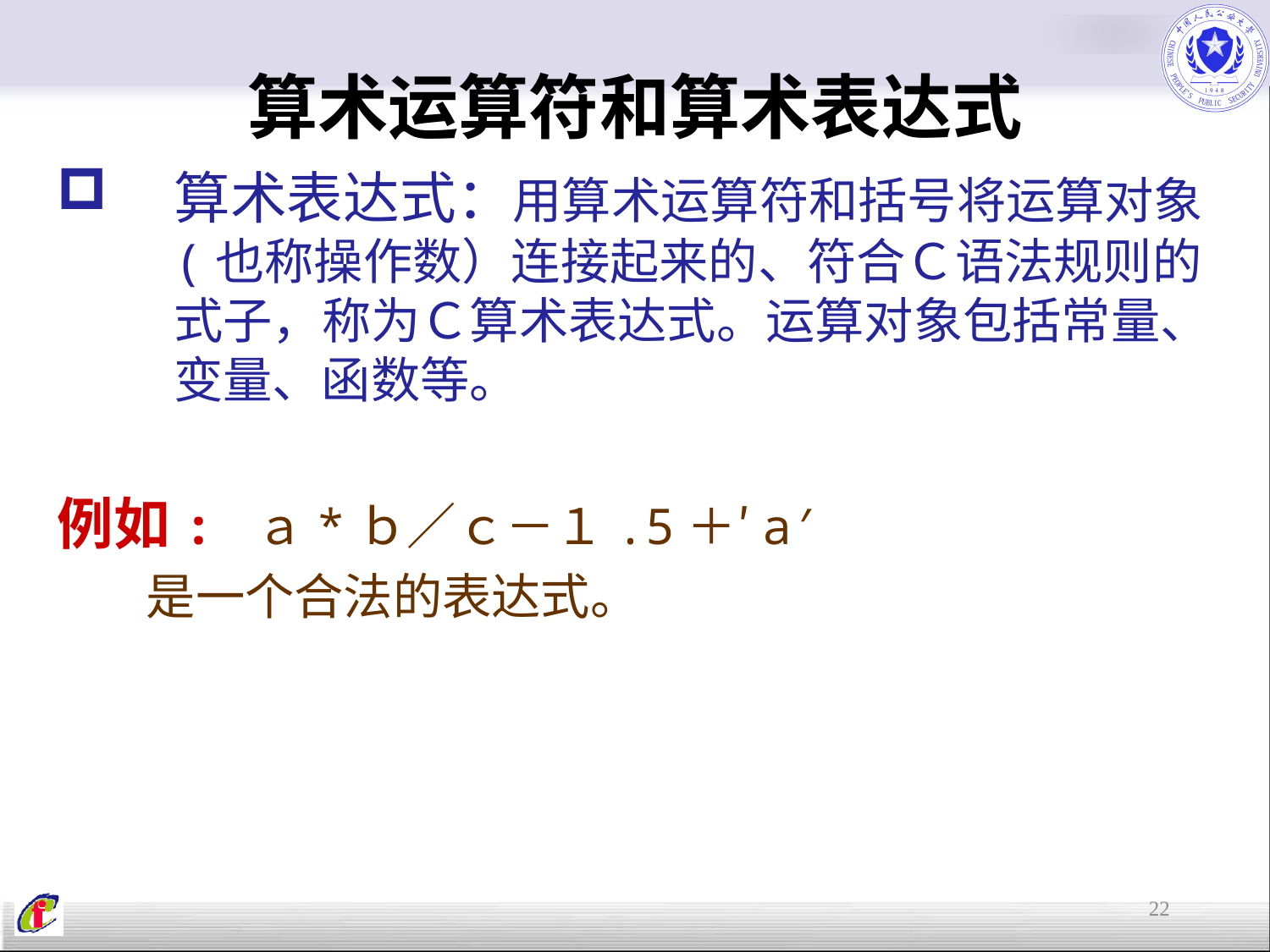

算术运算符和算术表达式
算术表达式：用算术运算符和括号将运算对象(也称操作数）连接起来的、符合Ｃ语法规则的式子，称为Ｃ算术表达式。运算对象包括常量、变量、函数等。

例如: ａ*ｂ／ｃ－１.5＋′a′
       是一个合法的表达式。
22